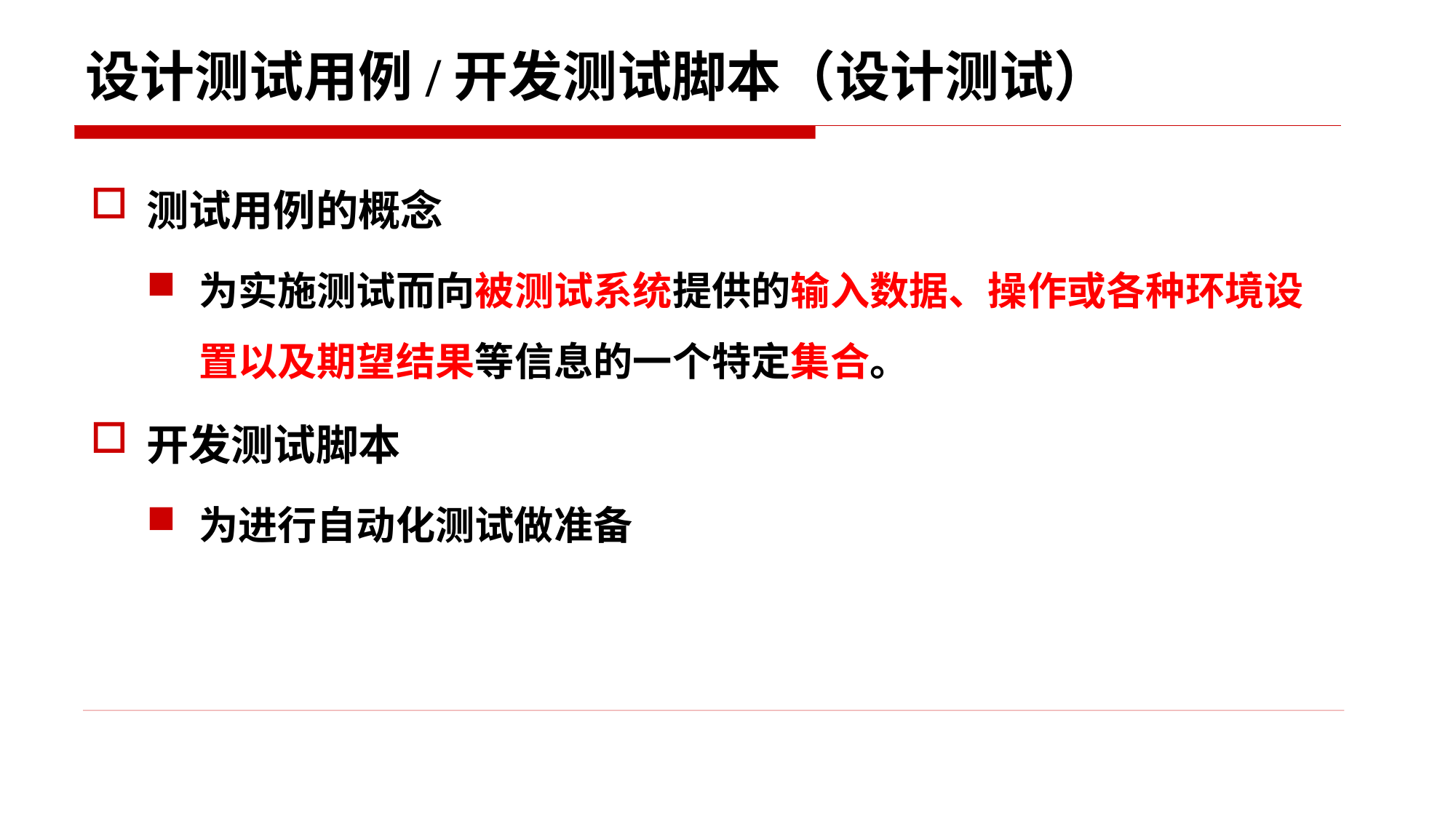

# 设计测试用例/开发测试脚本（设计测试）
测试用例的概念
为实施测试而向被测试系统提供的输入数据、操作或各种环境设置以及期望结果等信息的一个特定集合。
开发测试脚本
为进行自动化测试做准备